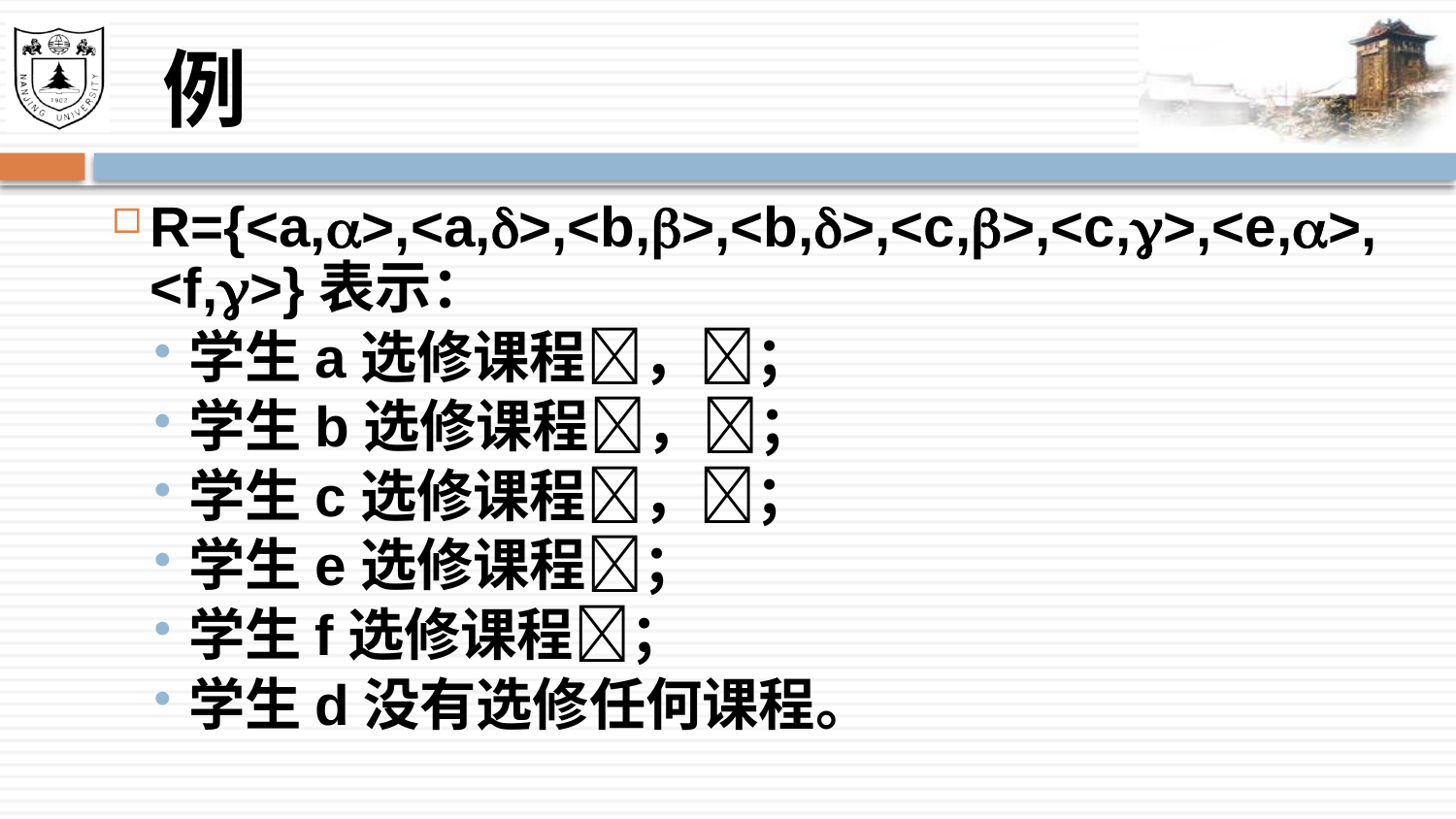

# 例
R={<a,α>,<a,δ>,<b,β>,<b,δ>,<c,β>,<c,γ>,<e,α>,<f,γ>}表示：
学生a选修课程α，δ；
学生b选修课程β，δ；
学生c选修课程β，γ；
学生e选修课程α；
学生f选修课程γ；
学生d没有选修任何课程。